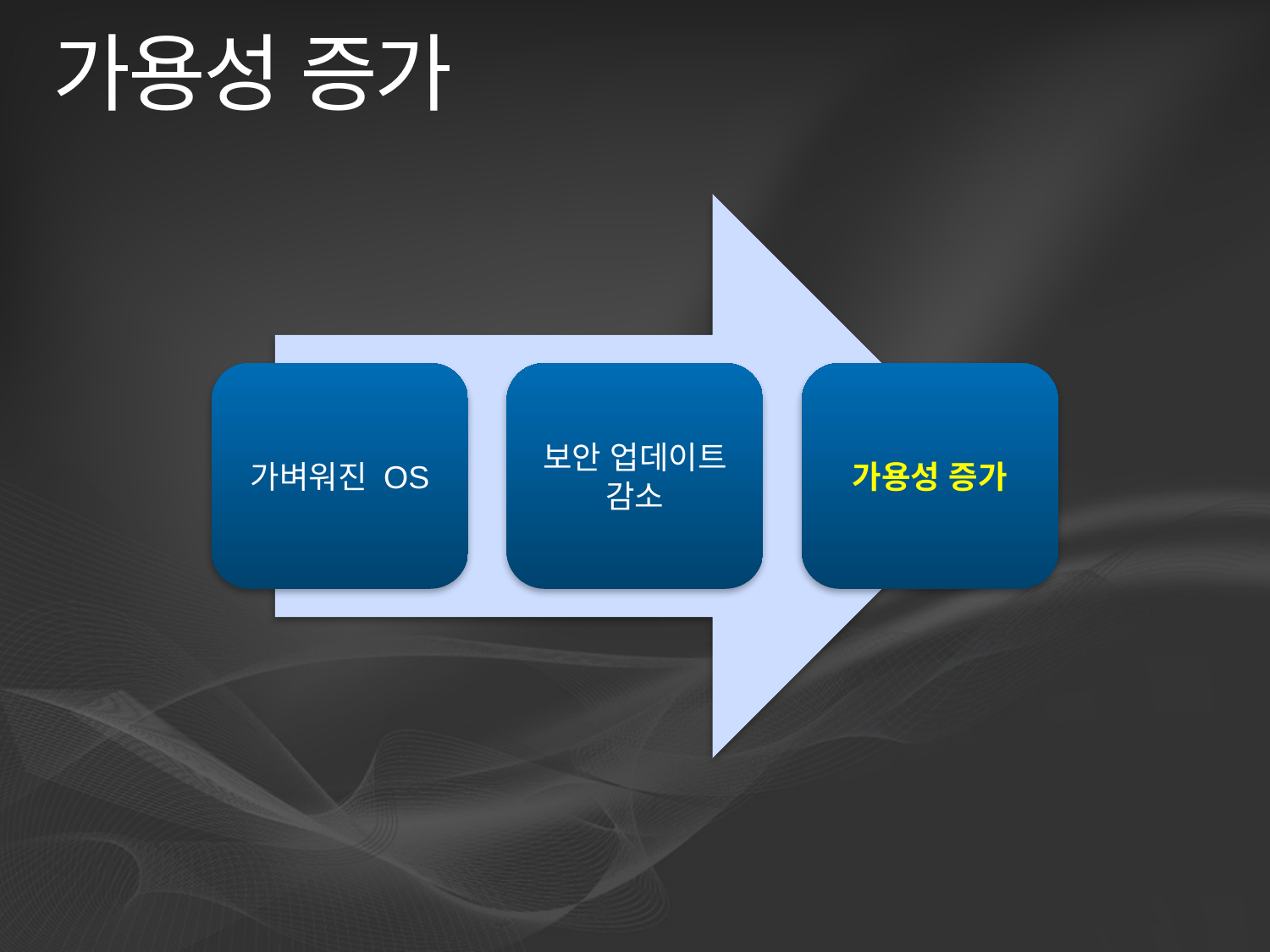

# 가용성 증가
가벼워진 OS
보안 업데이트 감소
가용성 증가